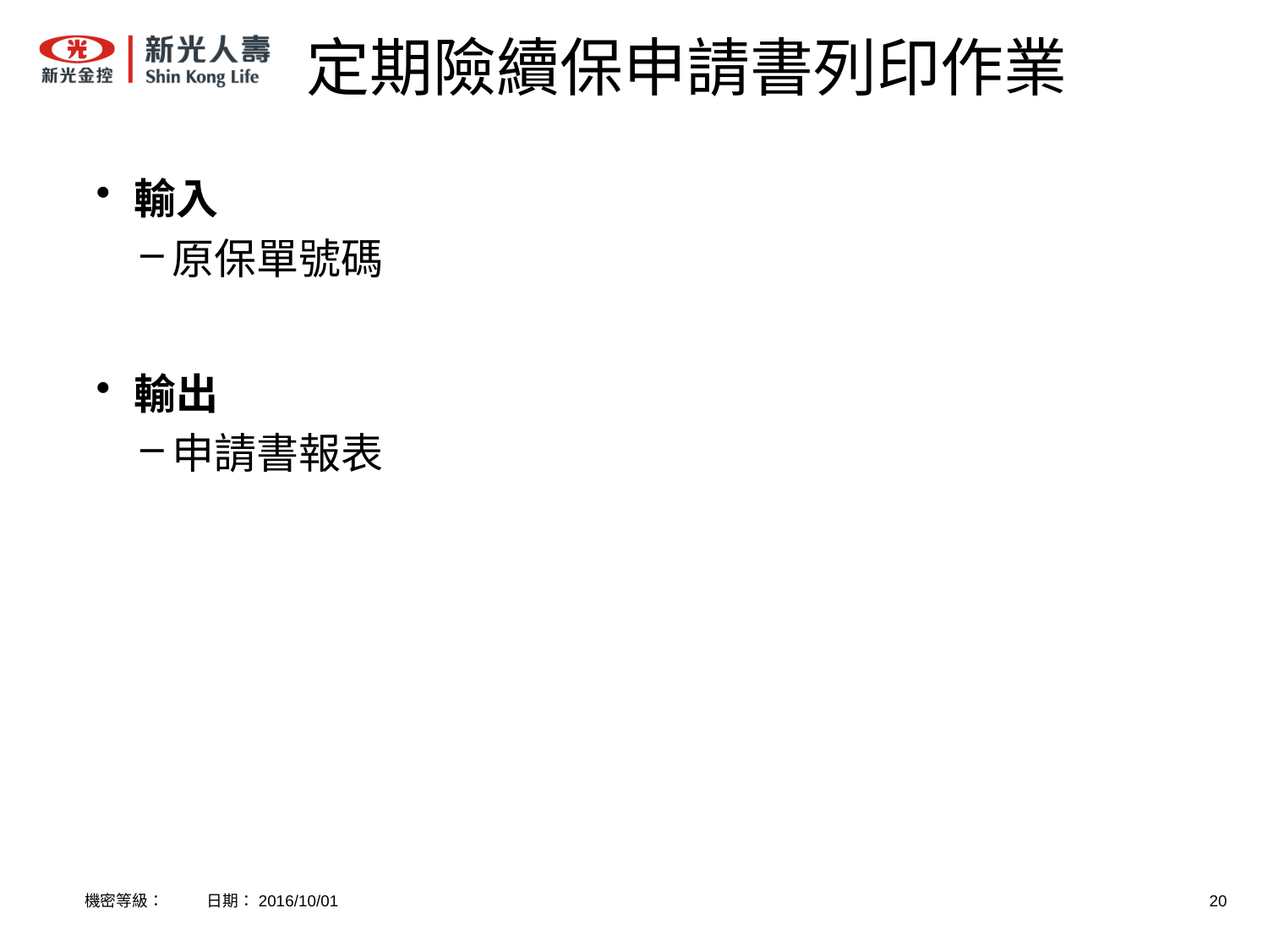

# 定期險續保申請書列印作業
輸入
原保單號碼

輸出
申請書報表

機密等級：            日期：2016/10/01